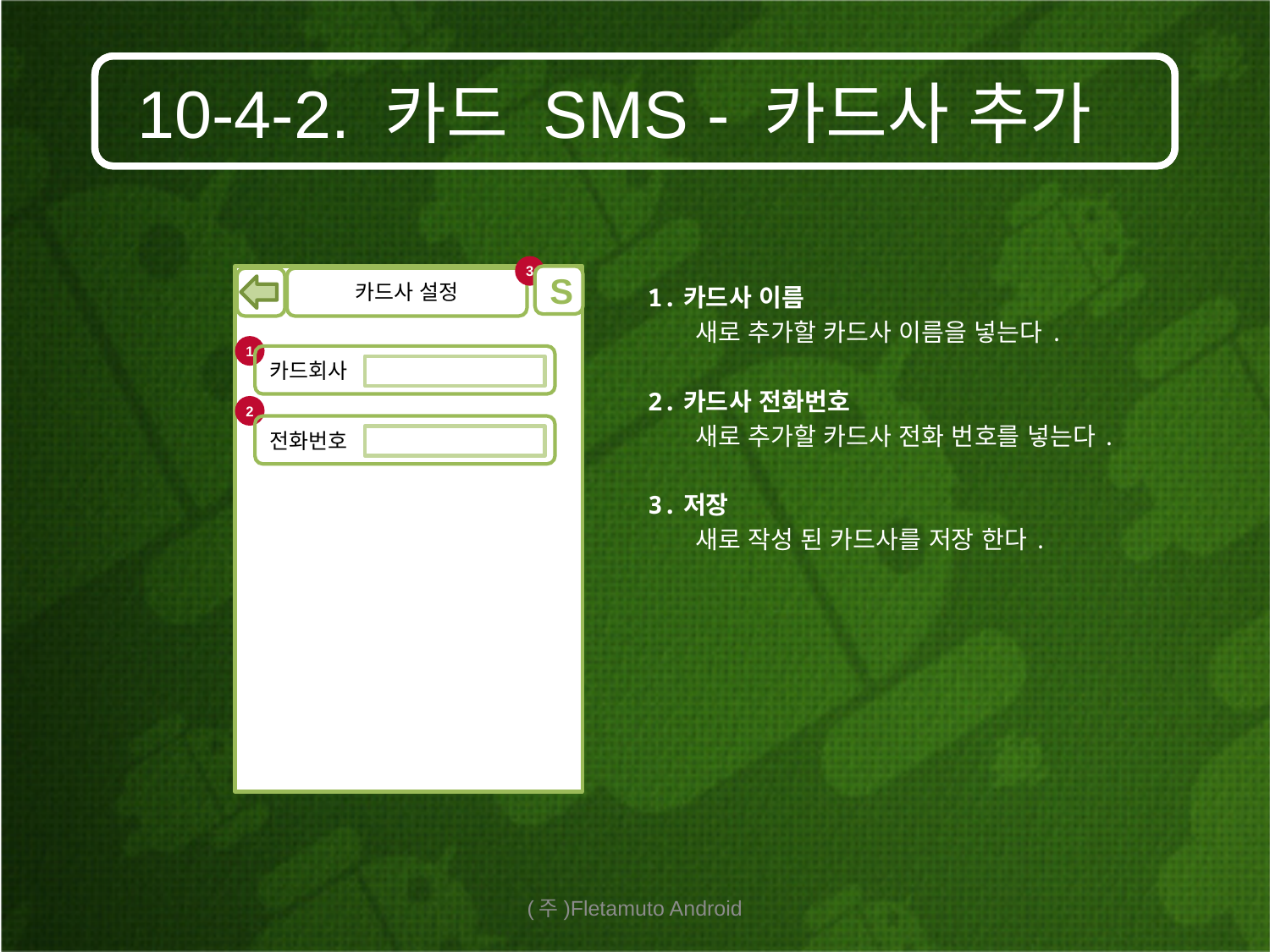

# 10-4-2. 카드 SMS - 카드사 추가
3

S

카드사 설정
1.카드사 이름
	새로 추가할 카드사 이름을 넣는다.

2.카드사 전화번호
 	새로 추가할 카드사 전화 번호를 넣는다.

3.저장
 	새로 작성 된 카드사를 저장 한다.

1
카드회사

2
전화번호

(주)Fletamuto Android